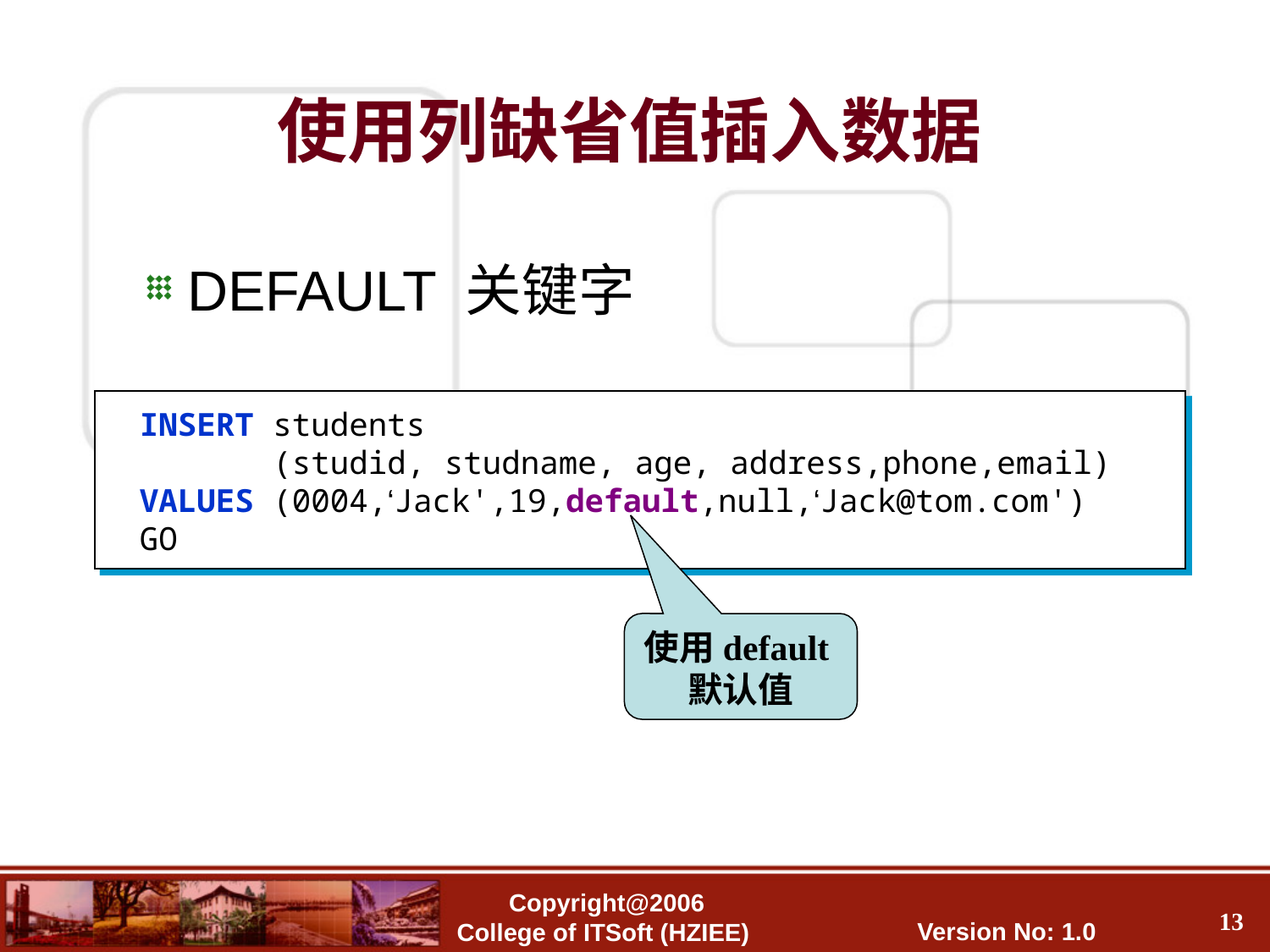

# 使用列缺省值插入数据
DEFAULT 关键字
INSERT students
       (studid, studname, age, address,phone,email)
VALUES (0004,‘Jack',19,default,null,‘Jack@tom.com')
GO
使用default默认值